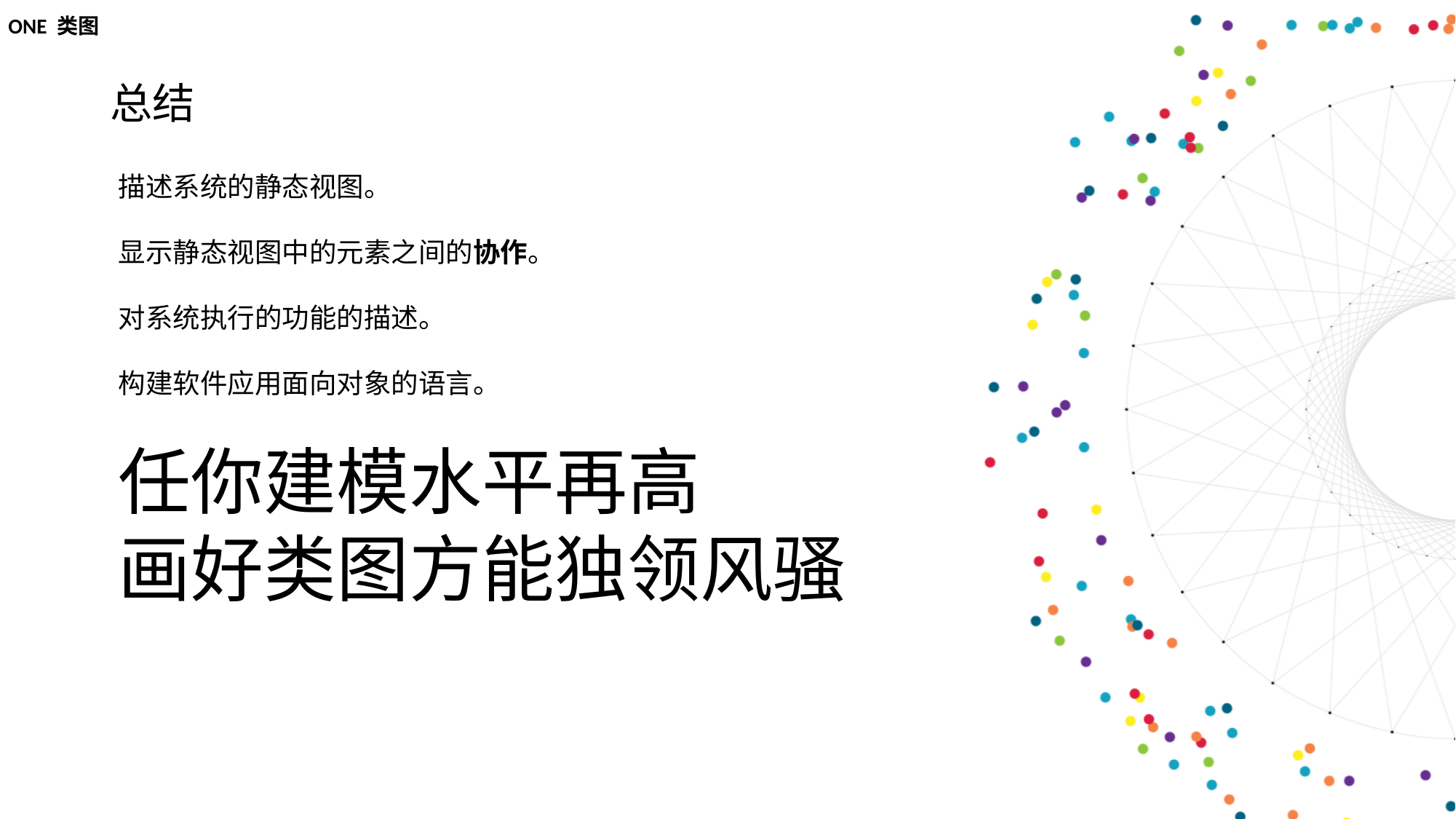

ONE 类图
总结
描述系统的静态视图。

显示静态视图中的元素之间的协作。

对系统执行的功能的描述。

构建软件应用面向对象的语言。
任你建模水平再高
画好类图方能独领风骚